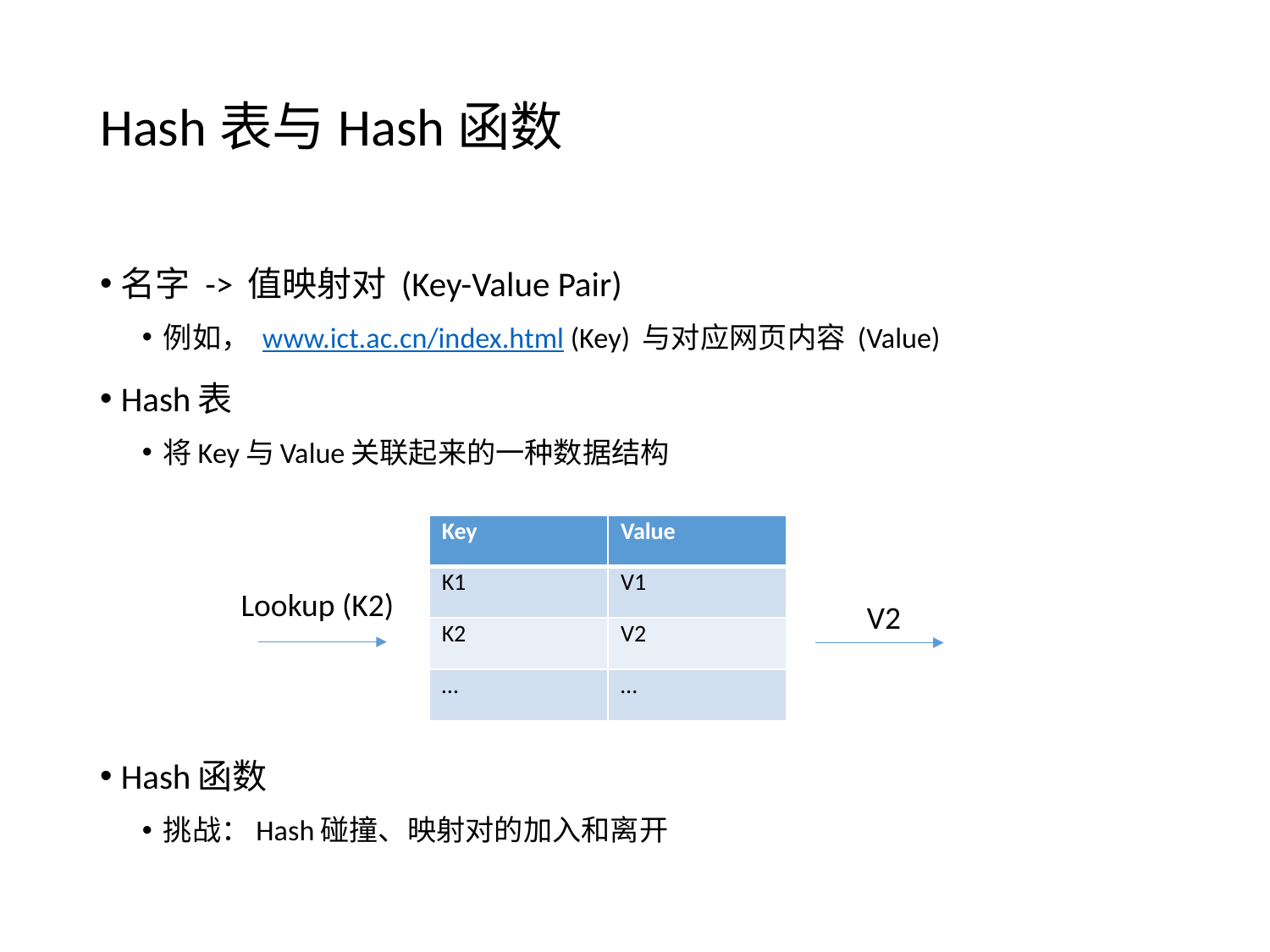

# Hash表与Hash函数
名字 -> 值映射对 (Key-Value Pair)
例如， www.ict.ac.cn/index.html (Key) 与对应网页内容 (Value)
Hash表
将Key与Value关联起来的一种数据结构

Hash函数
挑战：Hash碰撞、映射对的加入和离开
| Key | Value |
| --- | --- |
| K1 | V1 |
| K2 | V2 |
| … | … |
Lookup (K2)
V2
54